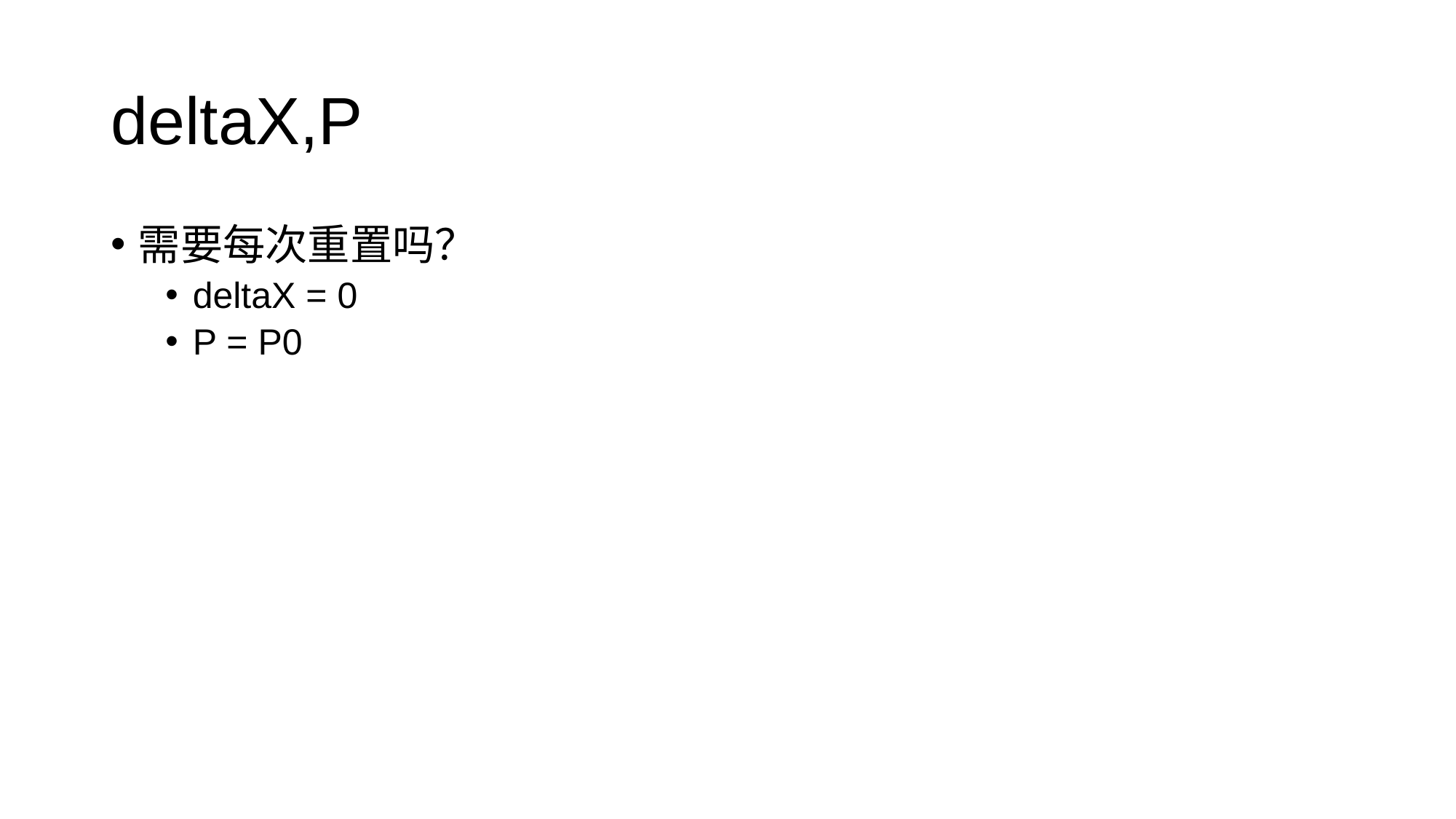

# deltaX,P
需要每次重置吗？
deltaX = 0
P = P0